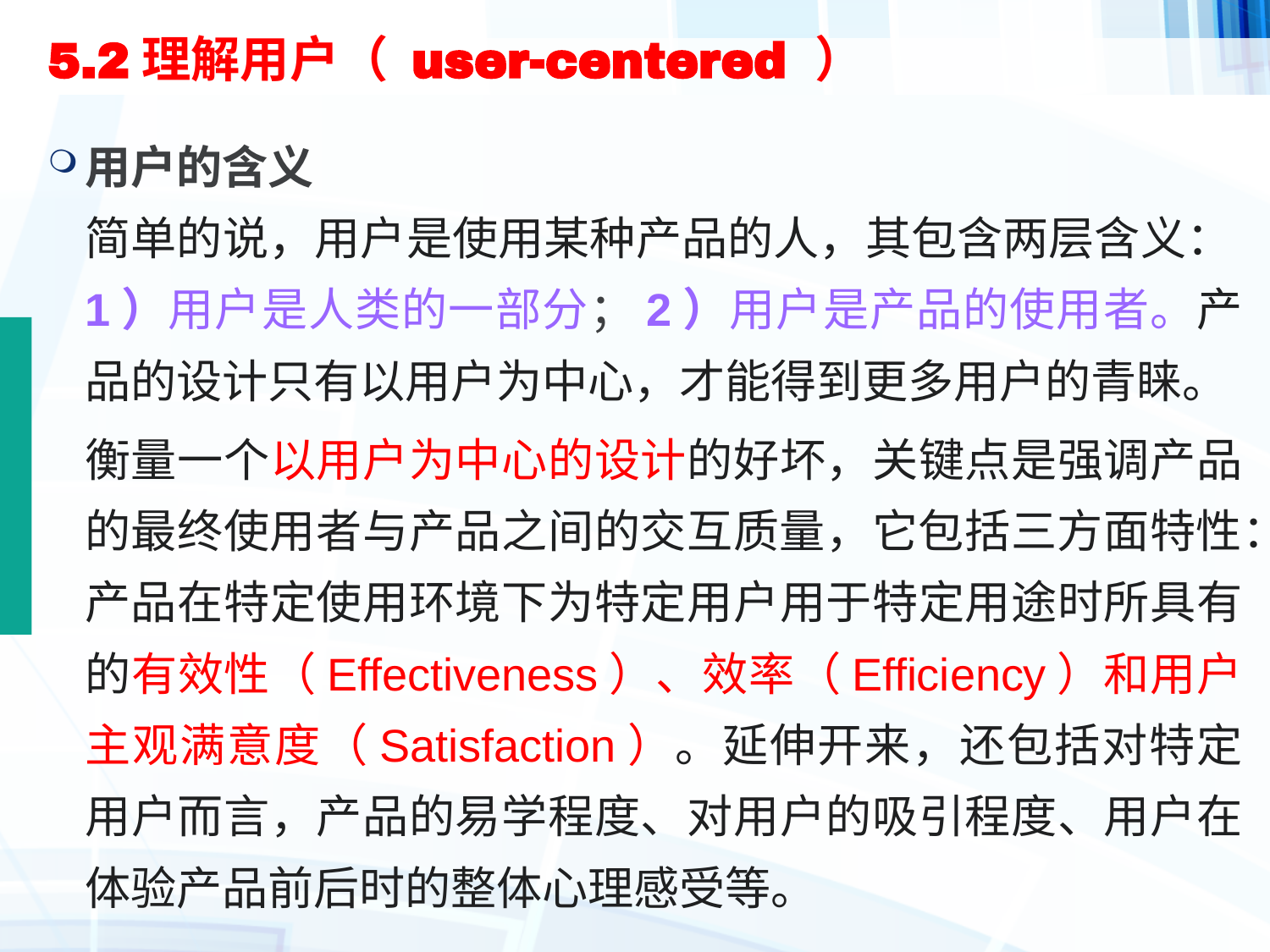

# 5.2理解用户（ user-centered ）
用户的含义
简单的说，用户是使用某种产品的人，其包含两层含义：1）用户是人类的一部分；2）用户是产品的使用者。产品的设计只有以用户为中心，才能得到更多用户的青睐。
衡量一个以用户为中心的设计的好坏，关键点是强调产品的最终使用者与产品之间的交互质量，它包括三方面特性：产品在特定使用环境下为特定用户用于特定用途时所具有的有效性（Effectiveness）、效率（Efficiency）和用户主观满意度（Satisfaction）。延伸开来，还包括对特定用户而言，产品的易学程度、对用户的吸引程度、用户在体验产品前后时的整体心理感受等。